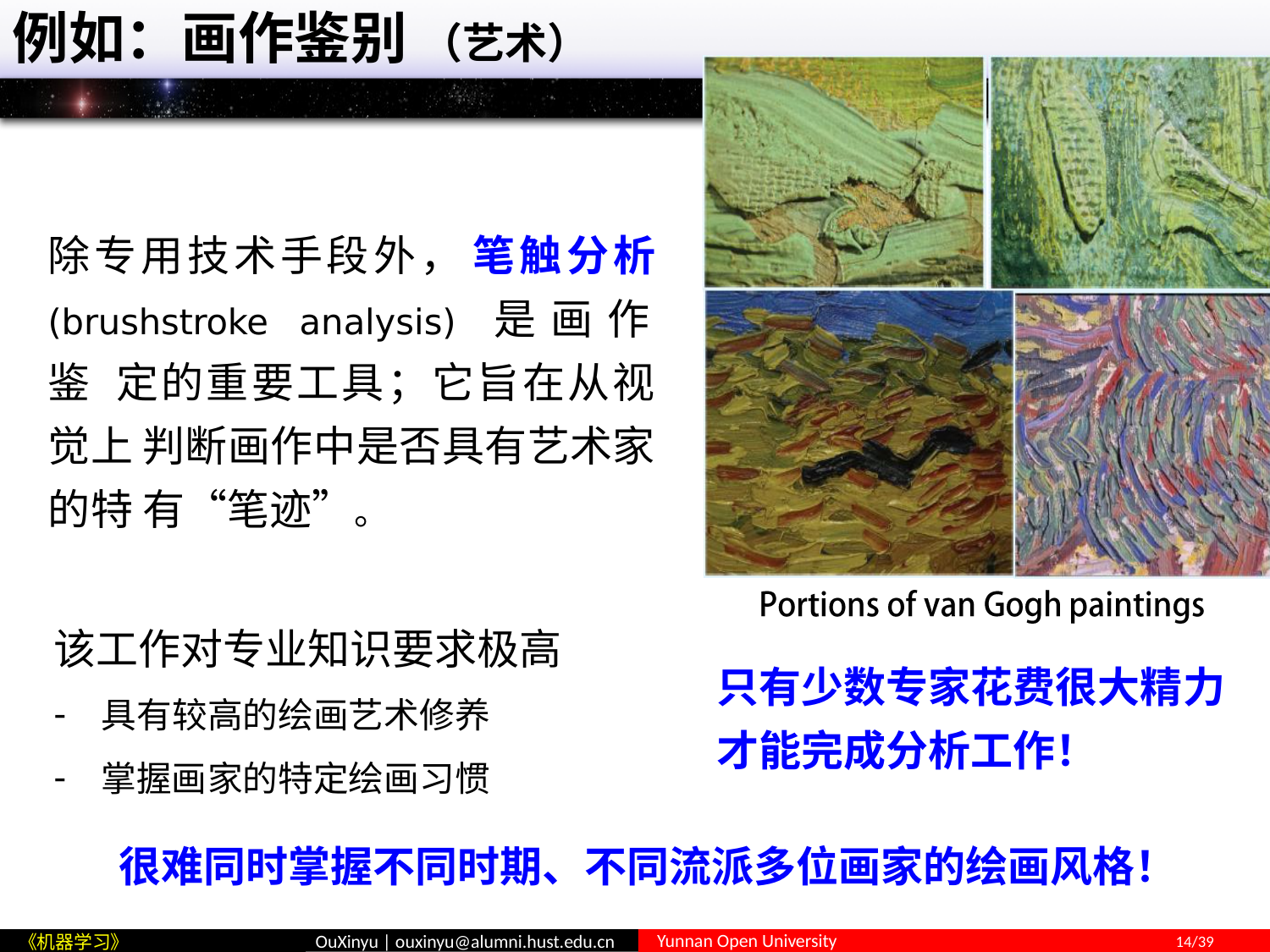

# 例如：画作鉴别 （艺术）

除专用技术手段外， 笔触分析 (brushstroke analysis) 是画作鉴 定的重要工具；它旨在从视觉上 判断画作中是否具有艺术家的特 有“笔迹”。
该工作对专业知识要求极高
具有较高的绘画艺术修养
掌握画家的特定绘画习惯
只有少数专家花费很大精力 才能完成分析工作！
很难同时掌握不同时期、不同流派多位画家的绘画风格！